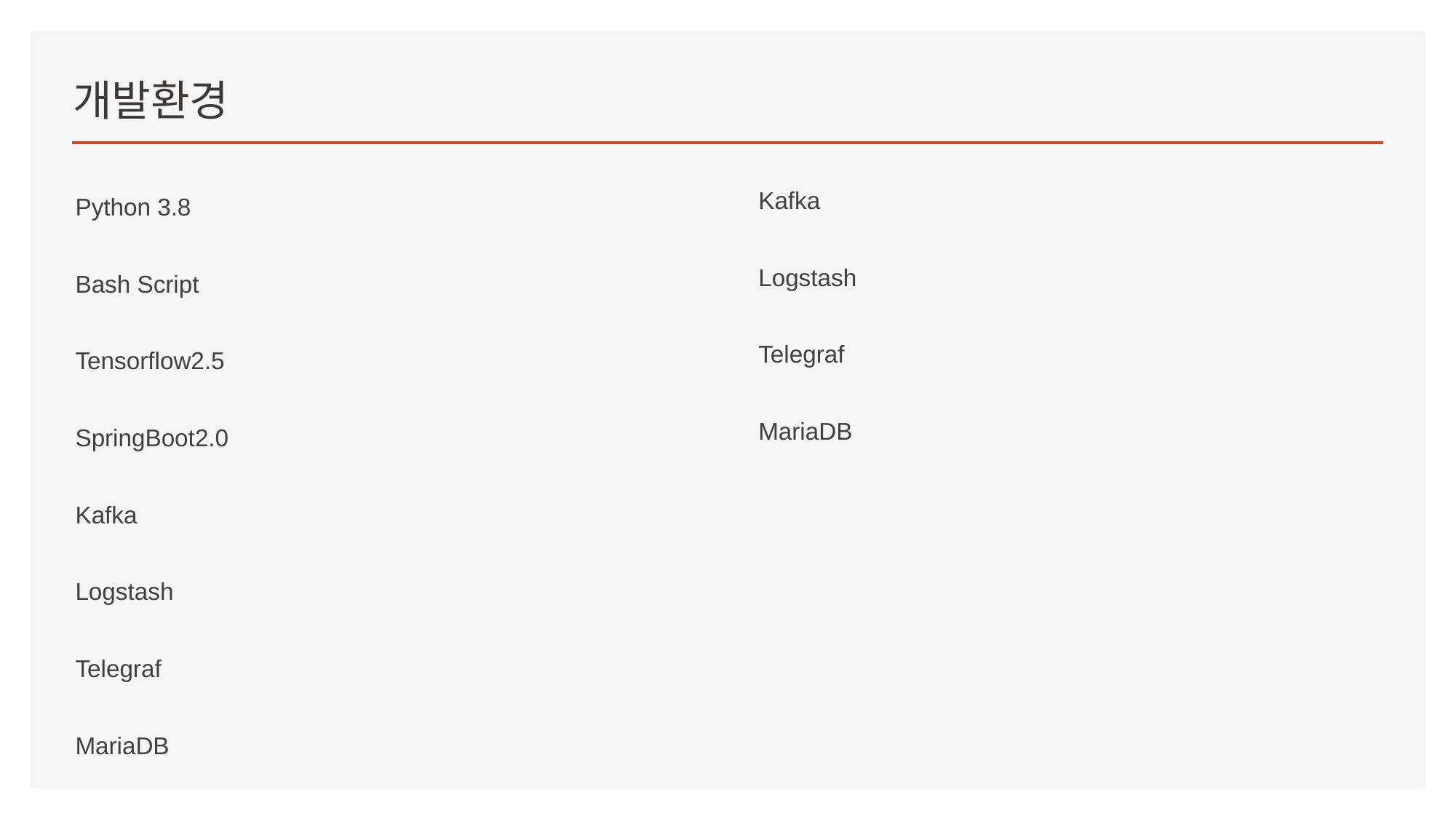

# 개발환경
Kafka
Logstash
Telegraf
MariaDB

Python 3.8
Bash Script
Tensorflow2.5
SpringBoot2.0
Kafka
Logstash
Telegraf
MariaDB